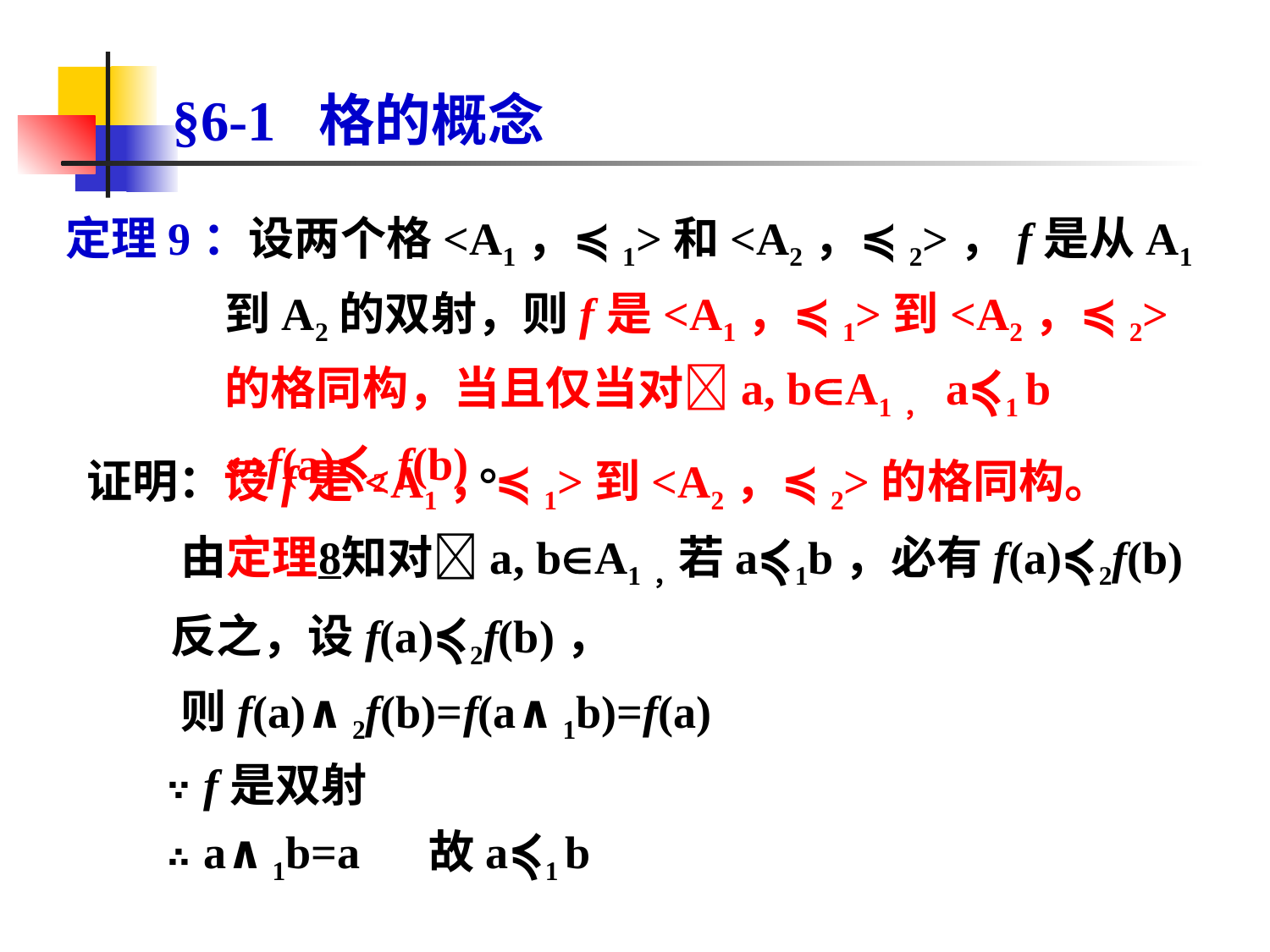

# §6-1  格的概念
定理9：设两个格<A1，≼1>和<A2，≼2>，f是从A1到A2的双射，则f是<A1，≼1>到<A2，≼2>的格同构，当且仅当对∀a, b∈A1， a≼1 b ⇔f(a)≼2 f(b)。
证明：设f是<A1，≼1>到<A2，≼2>的格同构。
        由定理8知对∀a, b∈A1，若a≼1b，必有f(a)≼2f(b)
       反之，设f(a)≼2f(b)，
        则f(a)∧2f(b)=f(a∧1b)=f(a)
       ∵ f是双射
       ∴ a∧1b=a     故a≼1 b
39